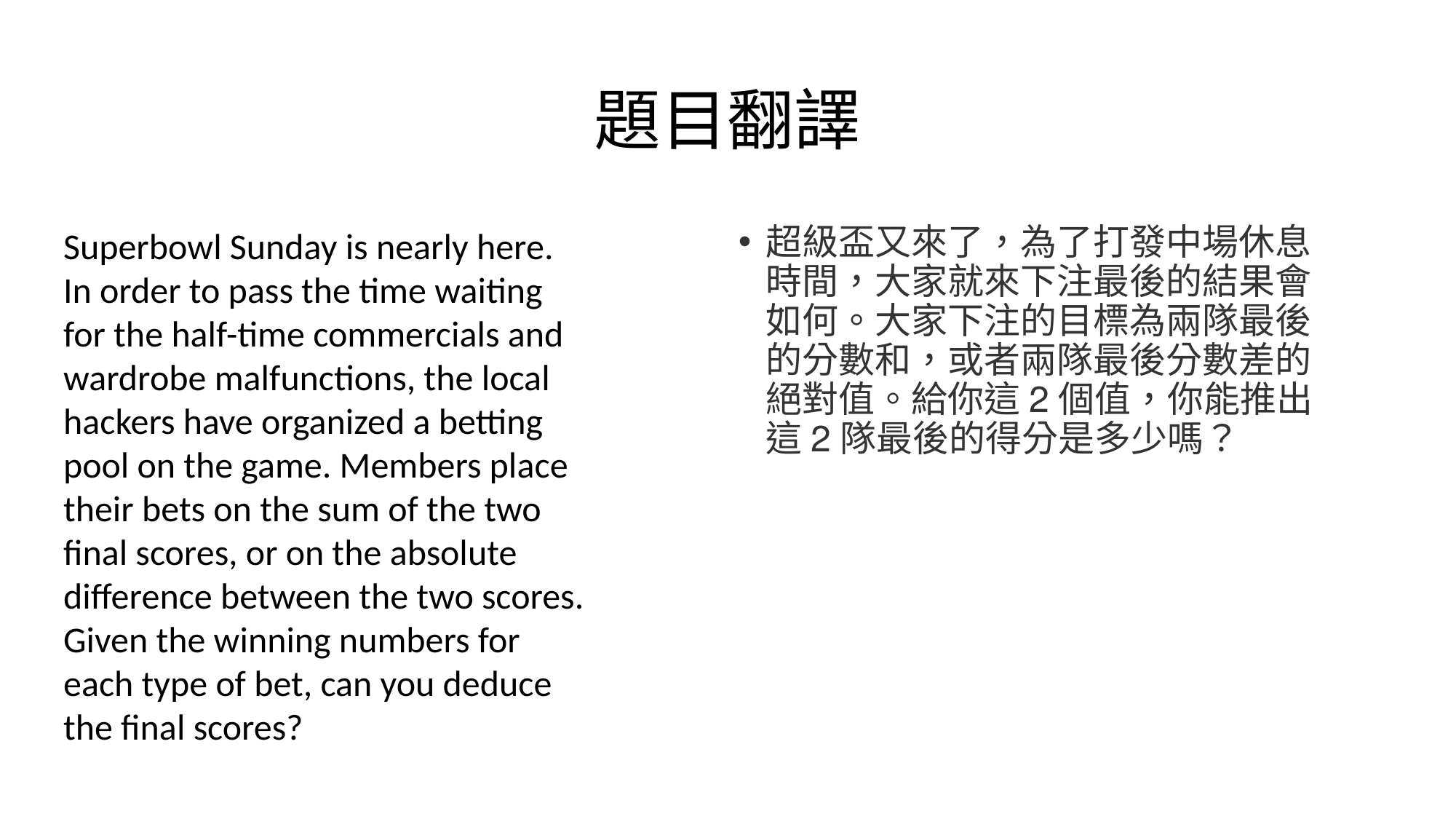

# 題目翻譯
Superbowl Sunday is nearly here. In order to pass the time waiting for the half-time commercials and wardrobe malfunctions, the local hackers have organized a betting pool on the game. Members place their bets on the sum of the two final scores, or on the absolute difference between the two scores. Given the winning numbers for each type of bet, can you deduce the final scores?
超級盃又來了，為了打發中場休息時間，大家就來下注最後的結果會如何。大家下注的目標為兩隊最後的分數和，或者兩隊最後分數差的絕對值。給你這2個值，你能推出這2隊最後的得分是多少嗎？